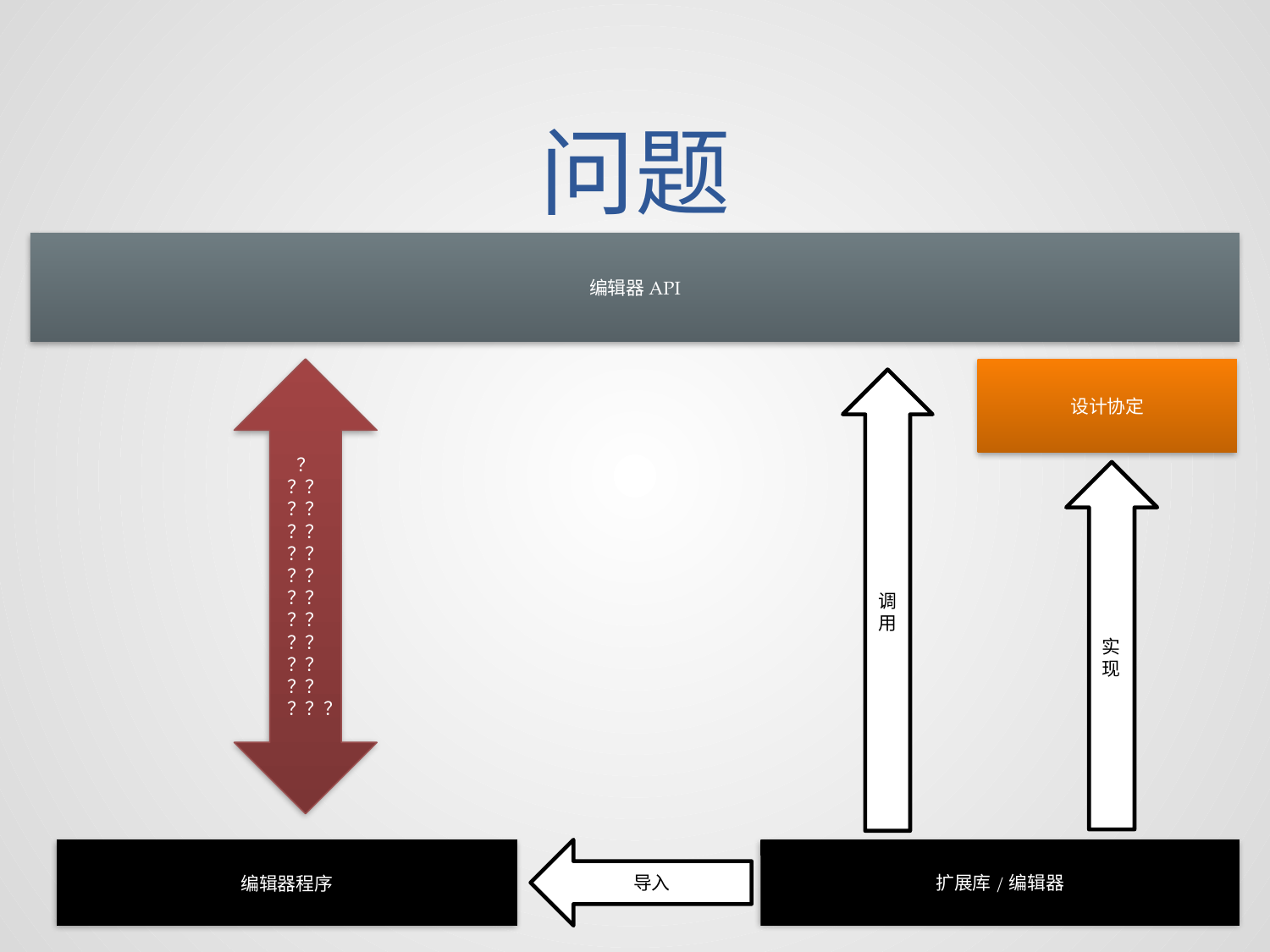

# 问题
编辑器API
？
？？？？？？？？？？？？？？？？？？？？？？？
设计协定
调用
实现
导入
扩展库/编辑器
编辑器程序